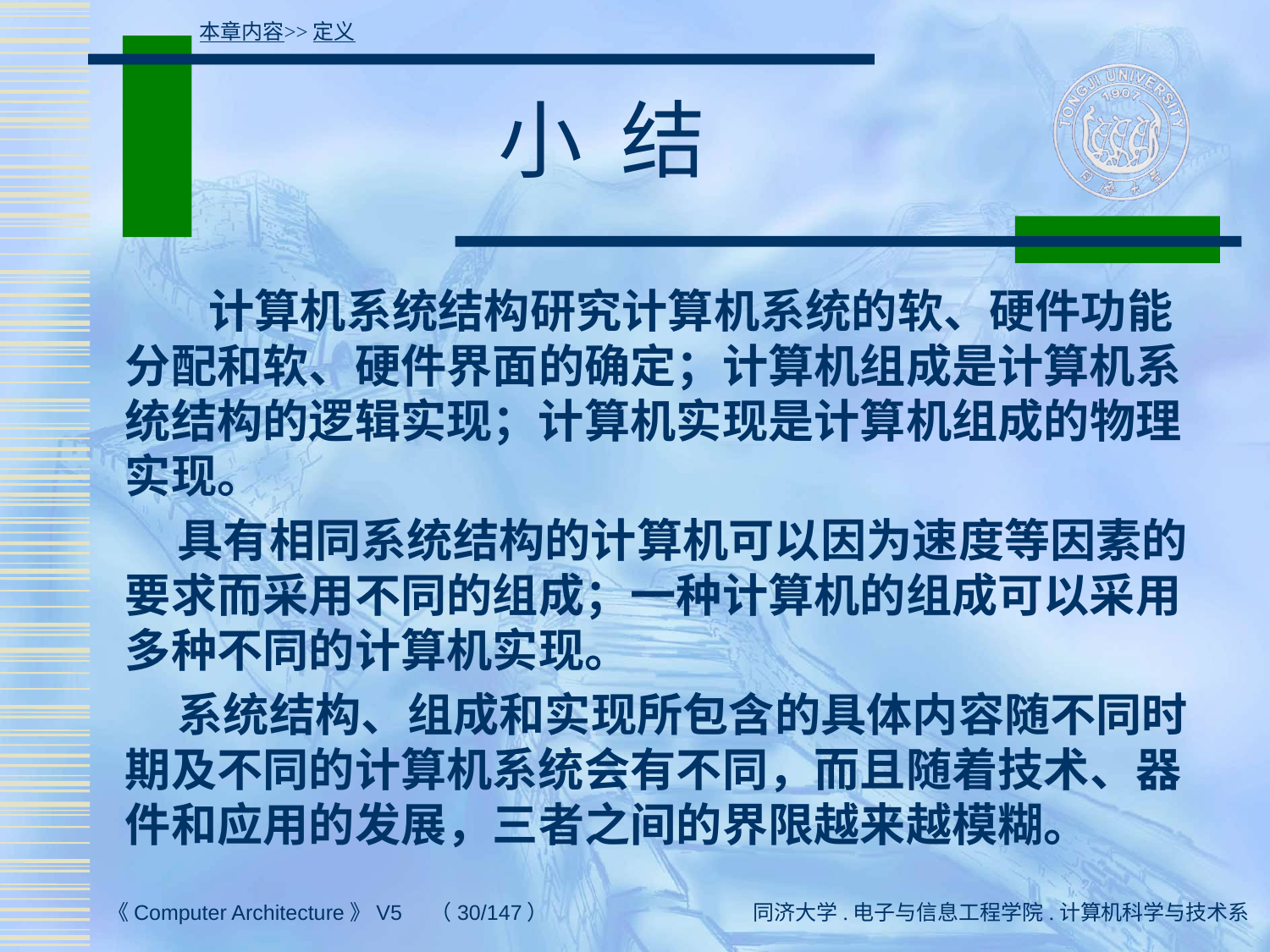

本章内容>>定义
# 小  结
       计算机系统结构研究计算机系统的软、硬件功能分配和软、硬件界面的确定；计算机组成是计算机系统结构的逻辑实现；计算机实现是计算机组成的物理实现。
    具有相同系统结构的计算机可以因为速度等因素的要求而采用不同的组成；一种计算机的组成可以采用多种不同的计算机实现。
    系统结构、组成和实现所包含的具体内容随不同时期及不同的计算机系统会有不同，而且随着技术、器件和应用的发展，三者之间的界限越来越模糊。